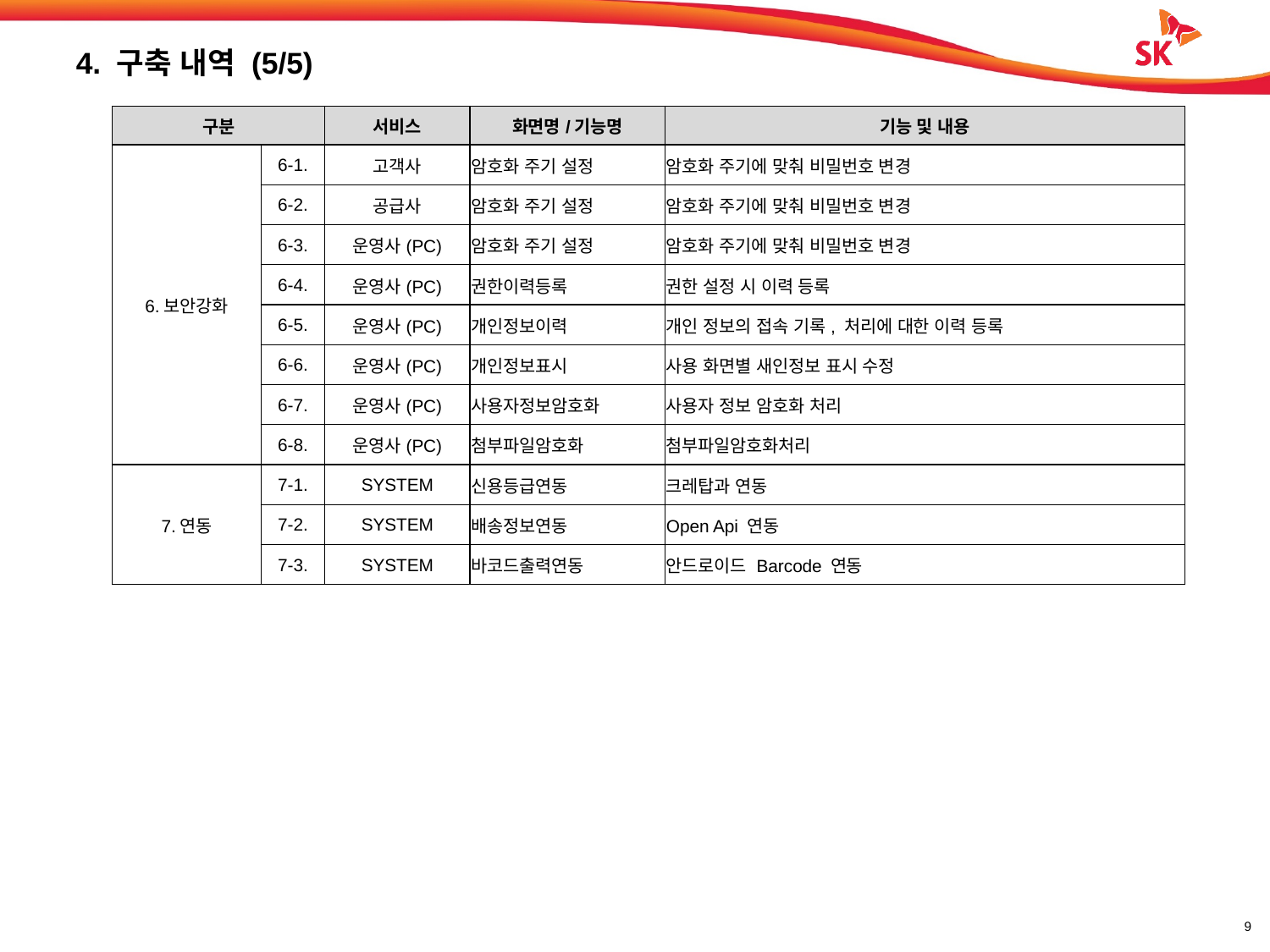

# 4. 구축 내역 (5/5)
| 구분 |  | 서비스 | 화면명/기능명 | 기능 및 내용 |
| --- | --- | --- | --- | --- |
| 6.보안강화 | 6-1. | 고객사 | 암호화 주기 설정 | 암호화 주기에 맞춰 비밀번호 변경 |
|  | 6-2. | 공급사 | 암호화 주기 설정 | 암호화 주기에 맞춰 비밀번호 변경 |
|  | 6-3. | 운영사(PC) | 암호화 주기 설정 | 암호화 주기에 맞춰 비밀번호 변경 |
|  | 6-4. | 운영사(PC) | 권한이력등록 | 권한 설정 시 이력 등록 |
|  | 6-5. | 운영사(PC) | 개인정보이력 | 개인 정보의 접속 기록, 처리에 대한 이력 등록 |
|  | 6-6. | 운영사(PC) | 개인정보표시 | 사용 화면별 새인정보 표시 수정 |
|  | 6-7. | 운영사(PC) | 사용자정보암호화 | 사용자 정보 암호화 처리 |
|  | 6-8. | 운영사(PC) | 첨부파일암호화 | 첨부파일암호화처리 |
| 7.연동 | 7-1. | SYSTEM | 신용등급연동 | 크레탑과 연동 |
|  | 7-2. | SYSTEM | 배송정보연동 | Open Api 연동 |
|  | 7-3. | SYSTEM | 바코드출력연동 | 안드로이드 Barcode 연동 |